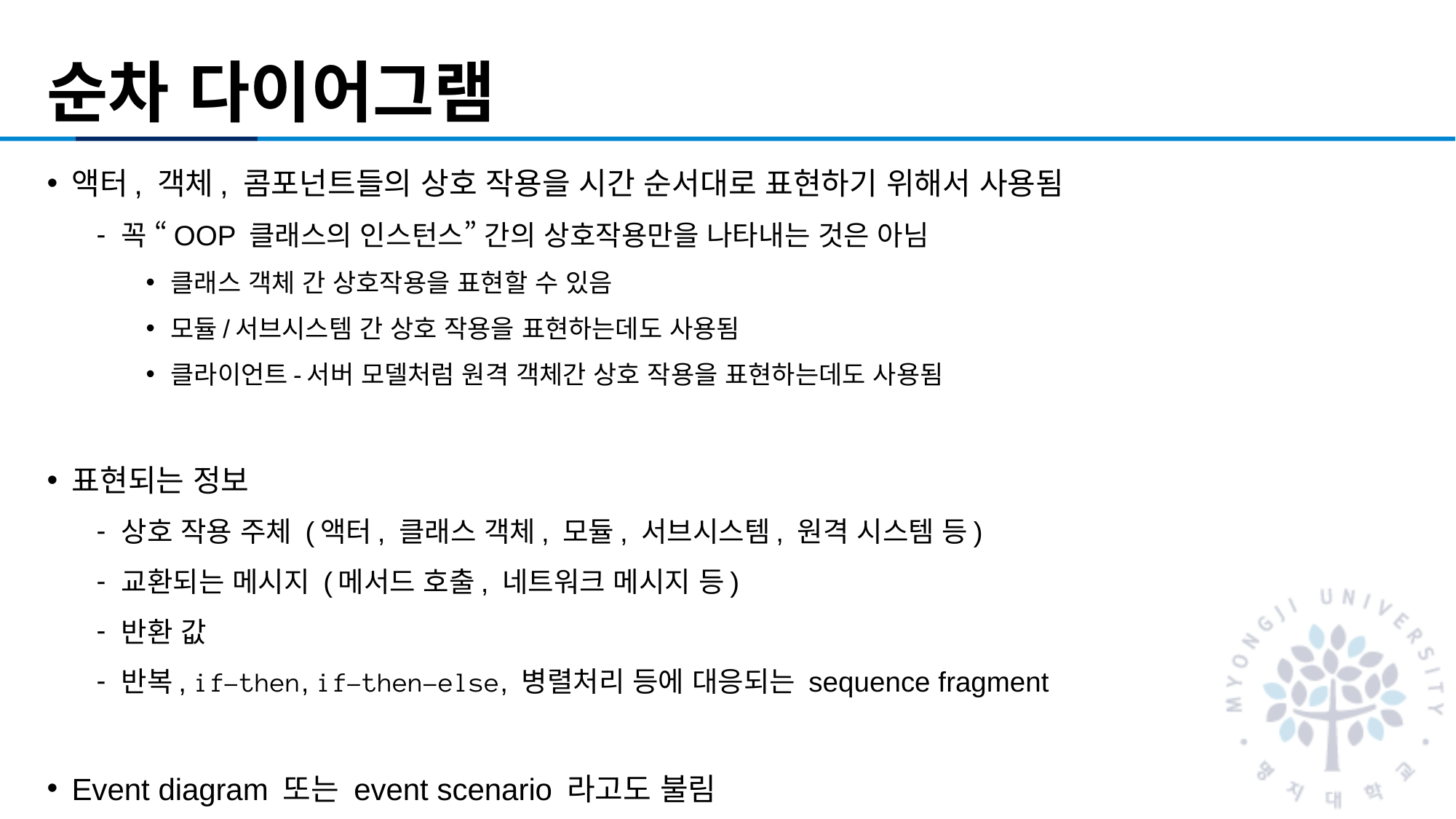

# 순차 다이어그램
액터, 객체, 콤포넌트들의 상호 작용을 시간 순서대로 표현하기 위해서 사용됨
꼭 “OOP 클래스의 인스턴스” 간의 상호작용만을 나타내는 것은 아님
클래스 객체 간 상호작용을 표현할 수 있음
모듈/서브시스템 간 상호 작용을 표현하는데도 사용됨
클라이언트-서버 모델처럼 원격 객체간 상호 작용을 표현하는데도 사용됨

표현되는 정보
상호 작용 주체 (액터, 클래스 객체, 모듈, 서브시스템, 원격 시스템 등)
교환되는 메시지 (메서드 호출, 네트워크 메시지 등)
반환 값
반복, if-then, if-then-else, 병렬처리 등에 대응되는 sequence fragment

Event diagram 또는 event scenario 라고도 불림